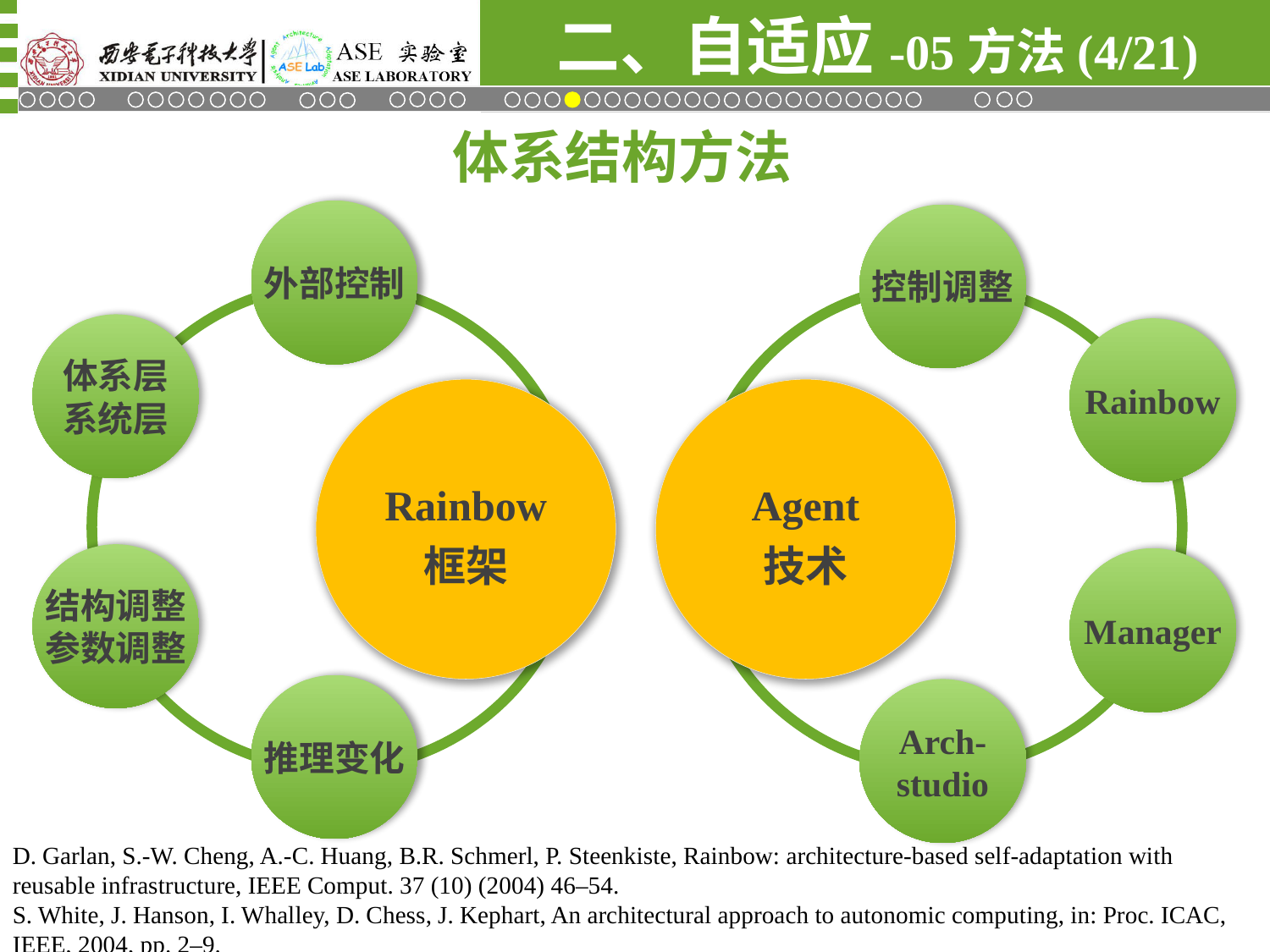

二、自适应-05方法(4/21)

体系结构方法
外部控制
控制调整

体系层
系统层
Rainbow
Rainbow
框架
Agent
技术
结构调整
参数调整
Manager
推理变化
Arch-
studio
D. Garlan, S.-W. Cheng, A.-C. Huang, B.R. Schmerl, P. Steenkiste, Rainbow: architecture-based self-adaptation with reusable infrastructure, IEEE Comput. 37 (10) (2004) 46–54.
S. White, J. Hanson, I. Whalley, D. Chess, J. Kephart, An architectural approach to autonomic computing, in: Proc. ICAC, IEEE, 2004, pp. 2–9.
24